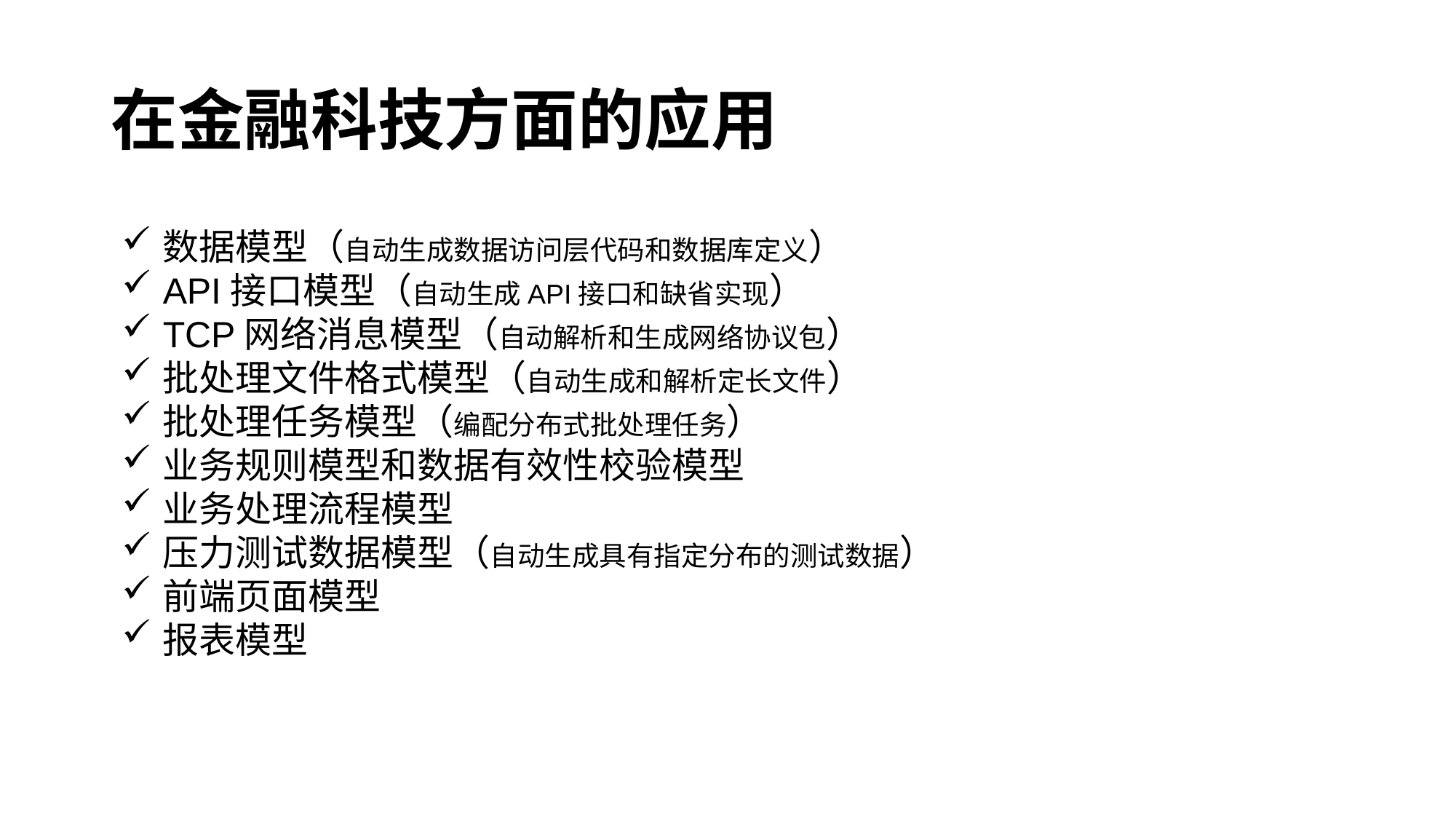

# 在金融科技方面的应用
数据模型（自动生成数据访问层代码和数据库定义）
API接口模型（自动生成API接口和缺省实现）
TCP网络消息模型（自动解析和生成网络协议包）
批处理文件格式模型（自动生成和解析定长文件）
批处理任务模型（编配分布式批处理任务）
业务规则模型和数据有效性校验模型
业务处理流程模型
压力测试数据模型（自动生成具有指定分布的测试数据）
前端页面模型
报表模型